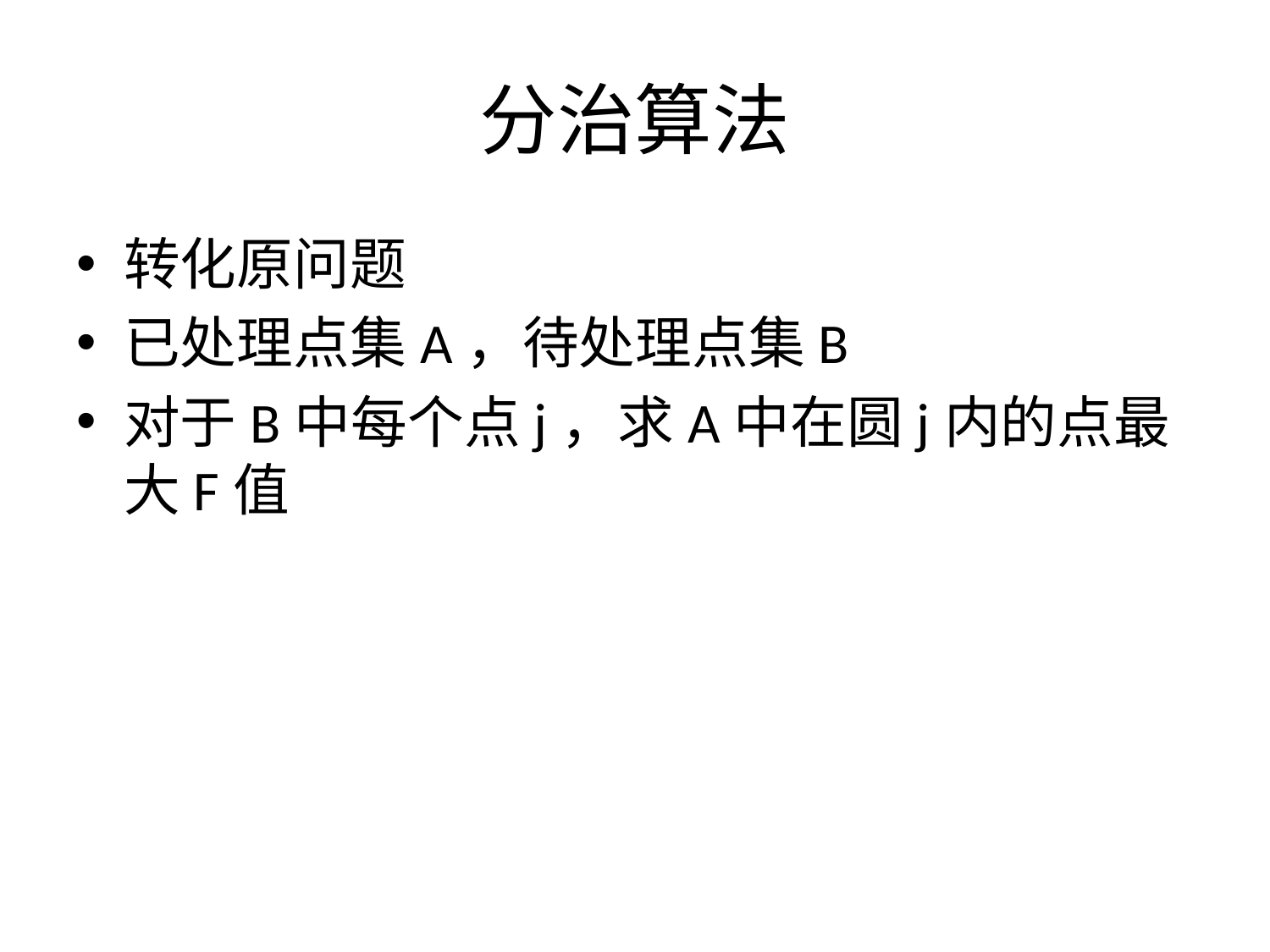

# 分治算法
转化原问题
已处理点集A，待处理点集B
对于B中每个点j，求A中在圆j内的点最大F值